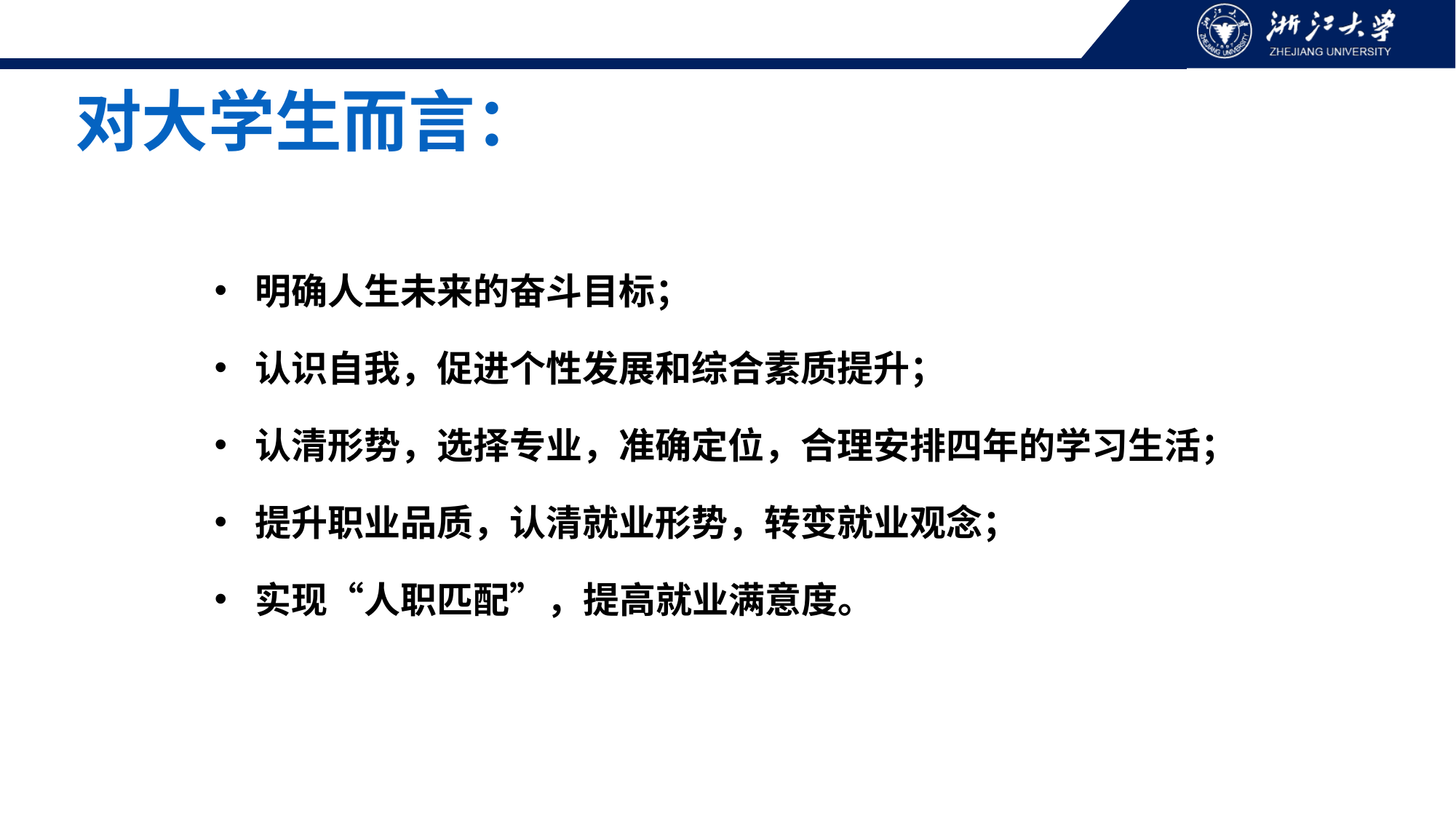

对大学生而言：
明确人生未来的奋斗目标；
认识自我，促进个性发展和综合素质提升；
认清形势，选择专业，准确定位，合理安排四年的学习生活；
提升职业品质，认清就业形势，转变就业观念；
实现“人职匹配”，提高就业满意度。